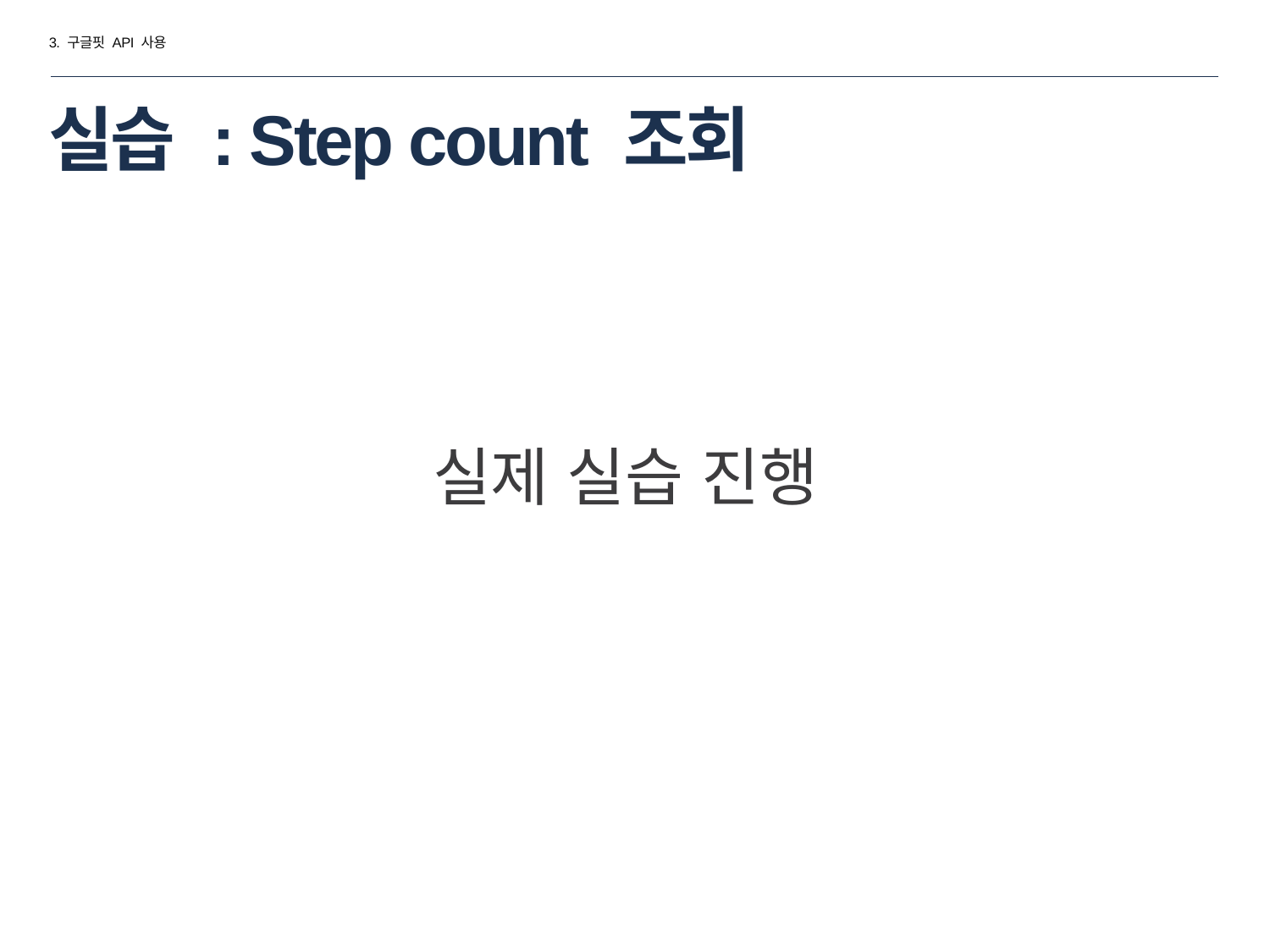

3. 구글핏 API 사용
# 실습 : Step count 조회
실제 실습 진행